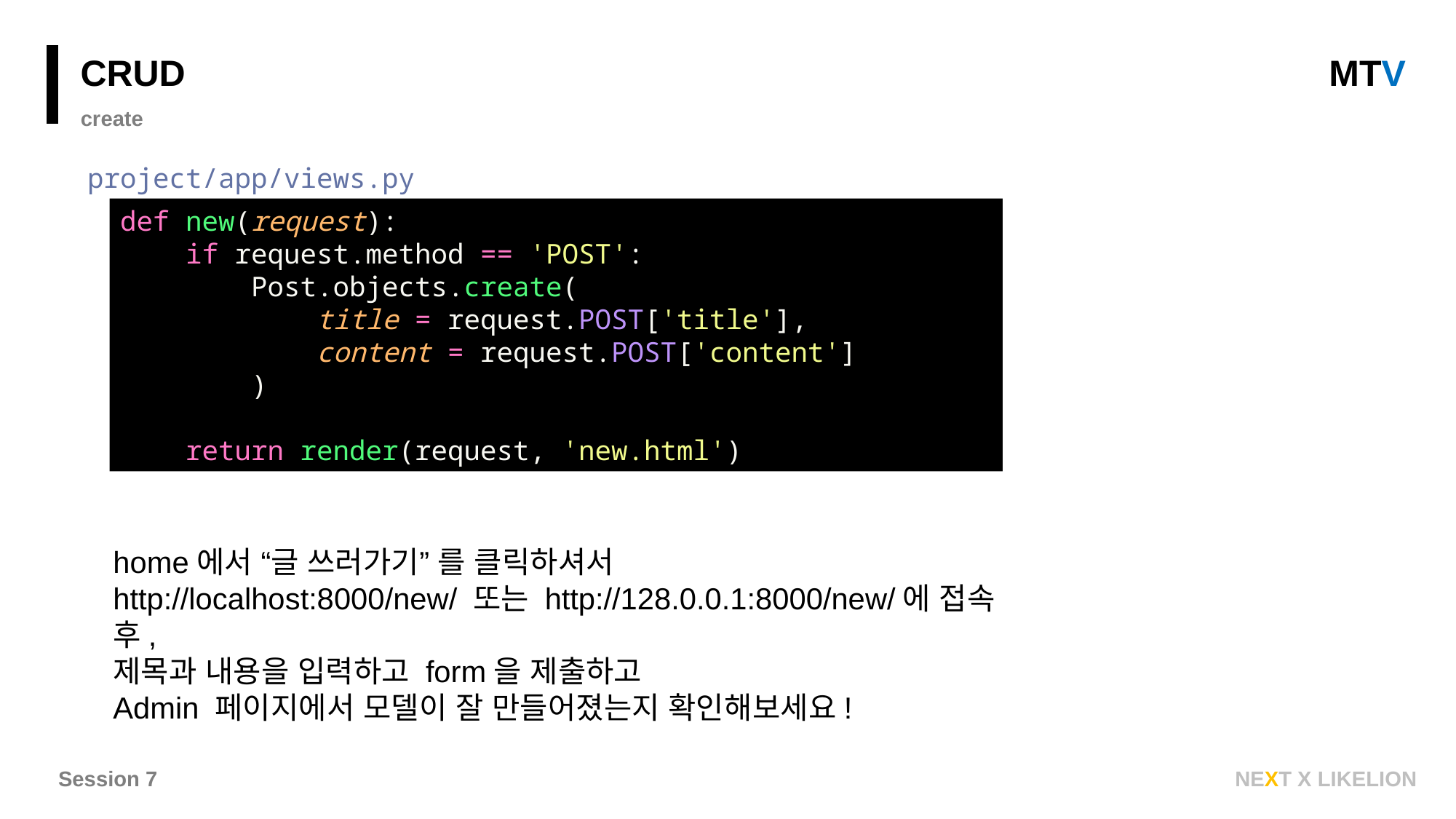

CRUD
MTV

create
project/app/views.py
def new(request):
    if request.method == 'POST':
        Post.objects.create(
            title = request.POST['title'],
            content = request.POST['content']
        )

    return render(request, 'new.html')
home에서 “글 쓰러가기” 를 클릭하셔서
http://localhost:8000/new/ 또는 http://128.0.0.1:8000/new/에 접속 후,
제목과 내용을 입력하고 form을 제출하고
Admin 페이지에서 모델이 잘 만들어졌는지 확인해보세요!
Session 7
NEXT X LIKELION